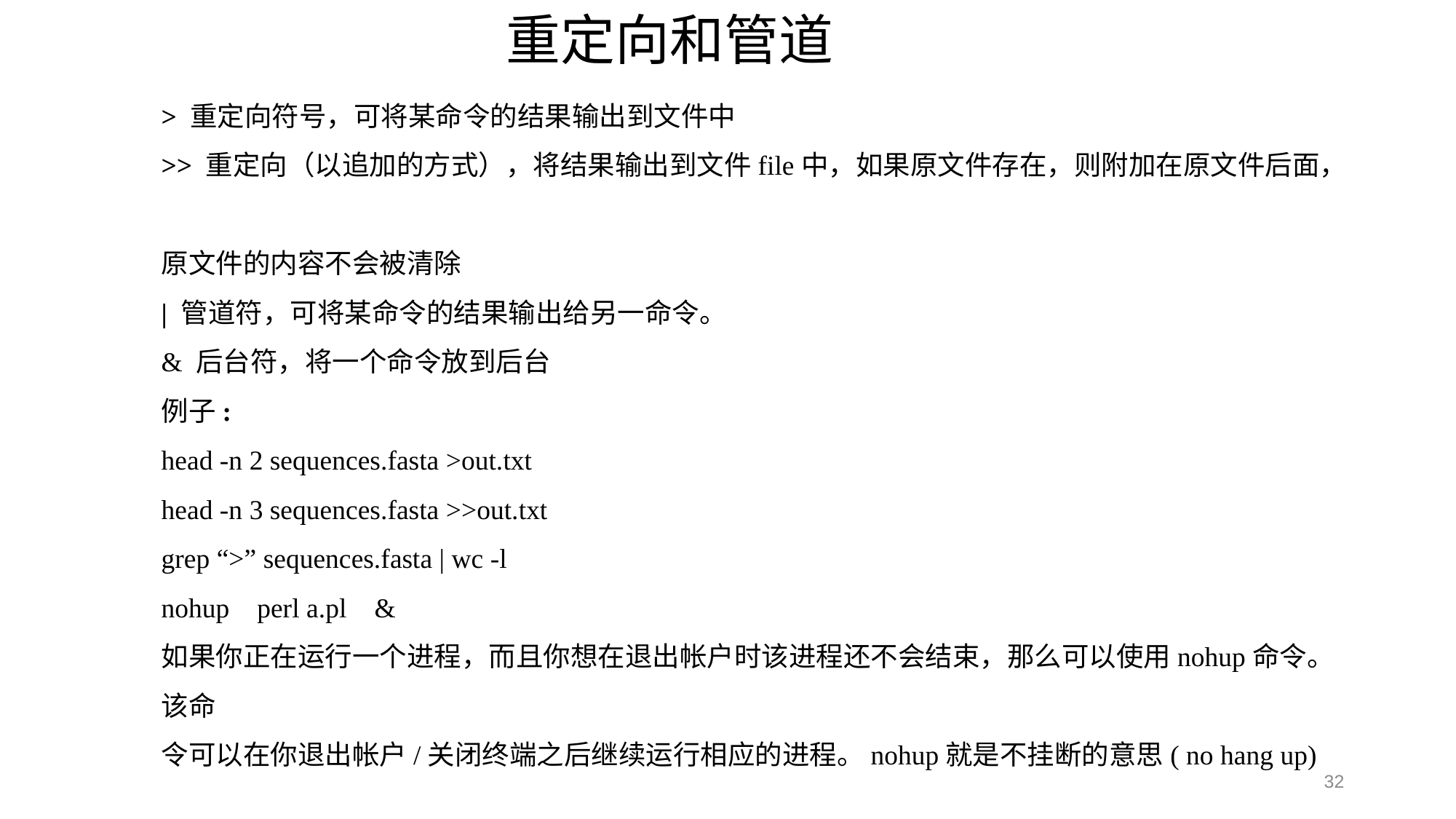

重定向和管道
> 重定向符号，可将某命令的结果输出到文件中
>> 重定向（以追加的方式），将结果输出到文件file中，如果原文件存在，则附加在原文件后面，
原文件的内容不会被清除
| 管道符，可将某命令的结果输出给另一命令。
& 后台符，将一个命令放到后台
例子:
head -n 2 sequences.fasta >out.txt
head -n 3 sequences.fasta >>out.txt
grep “>” sequences.fasta | wc -l
nohup    perl a.pl    &
如果你正在运行一个进程，而且你想在退出帐户时该进程还不会结束，那么可以使用nohup命令。该命
令可以在你退出帐户/关闭终端之后继续运行相应的进程。nohup就是不挂断的意思( no hang up)
32